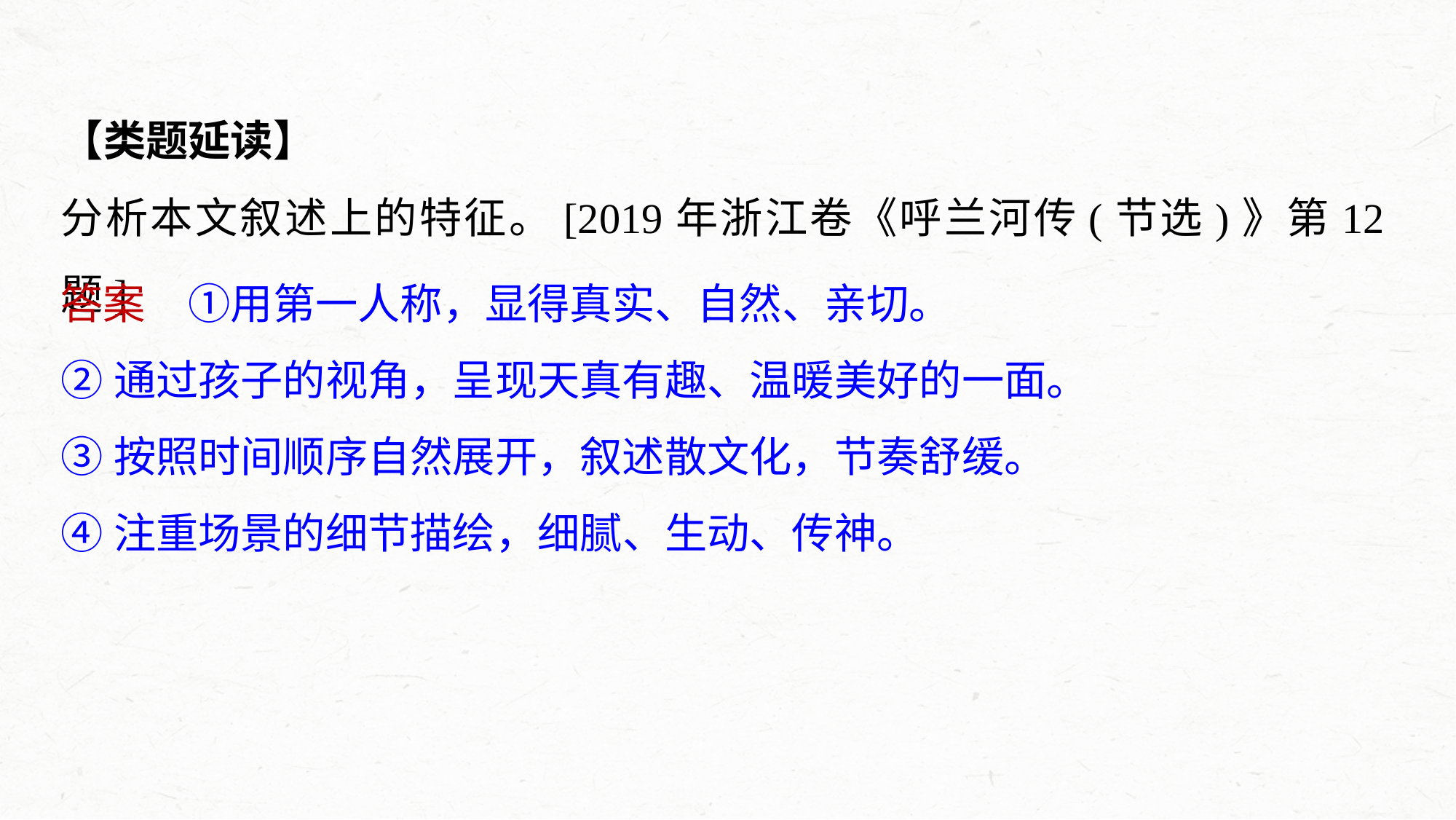

【类题延读】
分析本文叙述上的特征。[2019年浙江卷《呼兰河传(节选)》第12题]
答案　①用第一人称，显得真实、自然、亲切。
②通过孩子的视角，呈现天真有趣、温暖美好的一面。
③按照时间顺序自然展开，叙述散文化，节奏舒缓。
④注重场景的细节描绘，细腻、生动、传神。